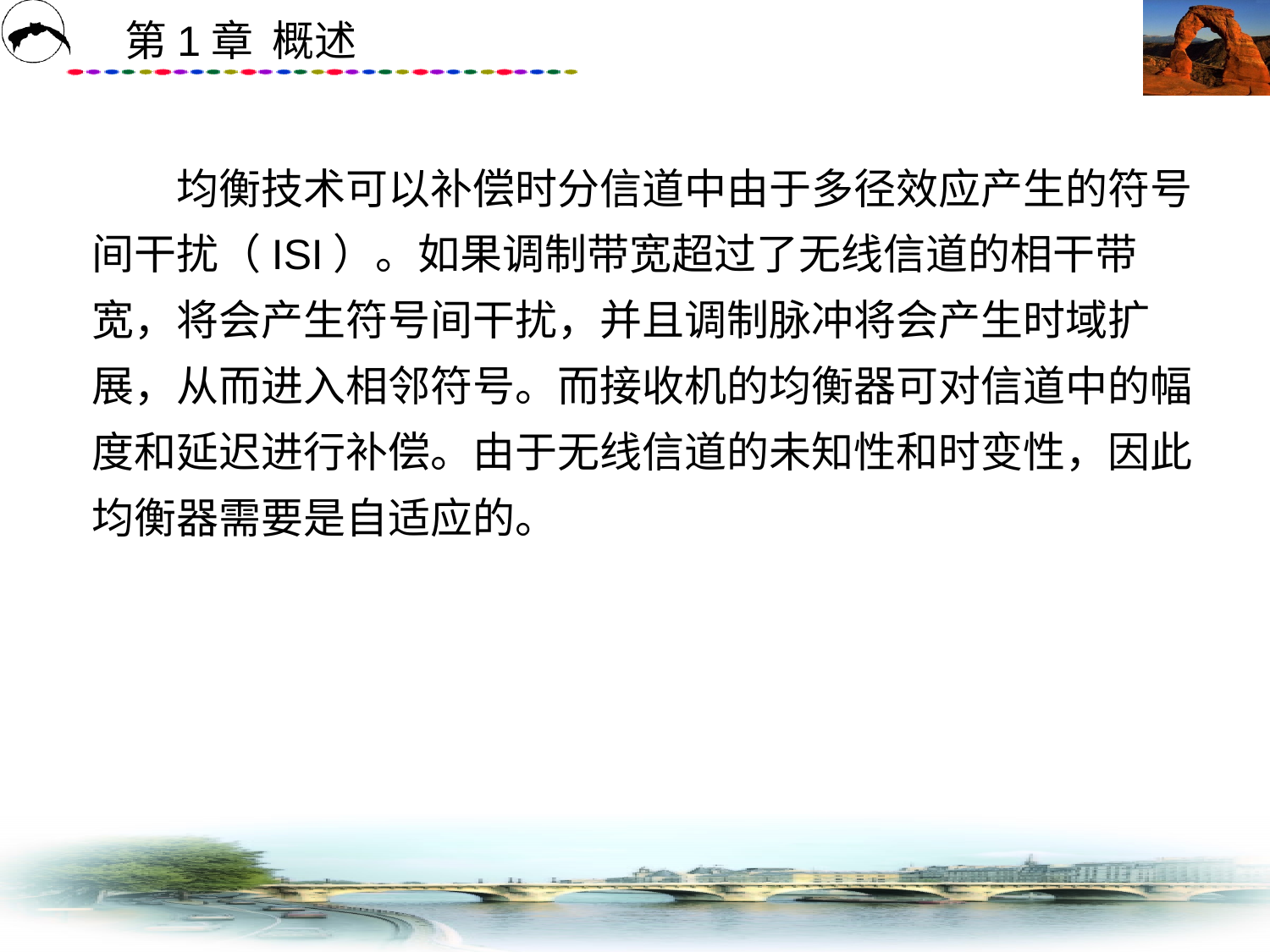

# 均衡技术可以补偿时分信道中由于多径效应产生的符号间干扰（ISI）。如果调制带宽超过了无线信道的相干带宽，将会产生符号间干扰，并且调制脉冲将会产生时域扩展，从而进入相邻符号。而接收机的均衡器可对信道中的幅度和延迟进行补偿。由于无线信道的未知性和时变性，因此均衡器需要是自适应的。